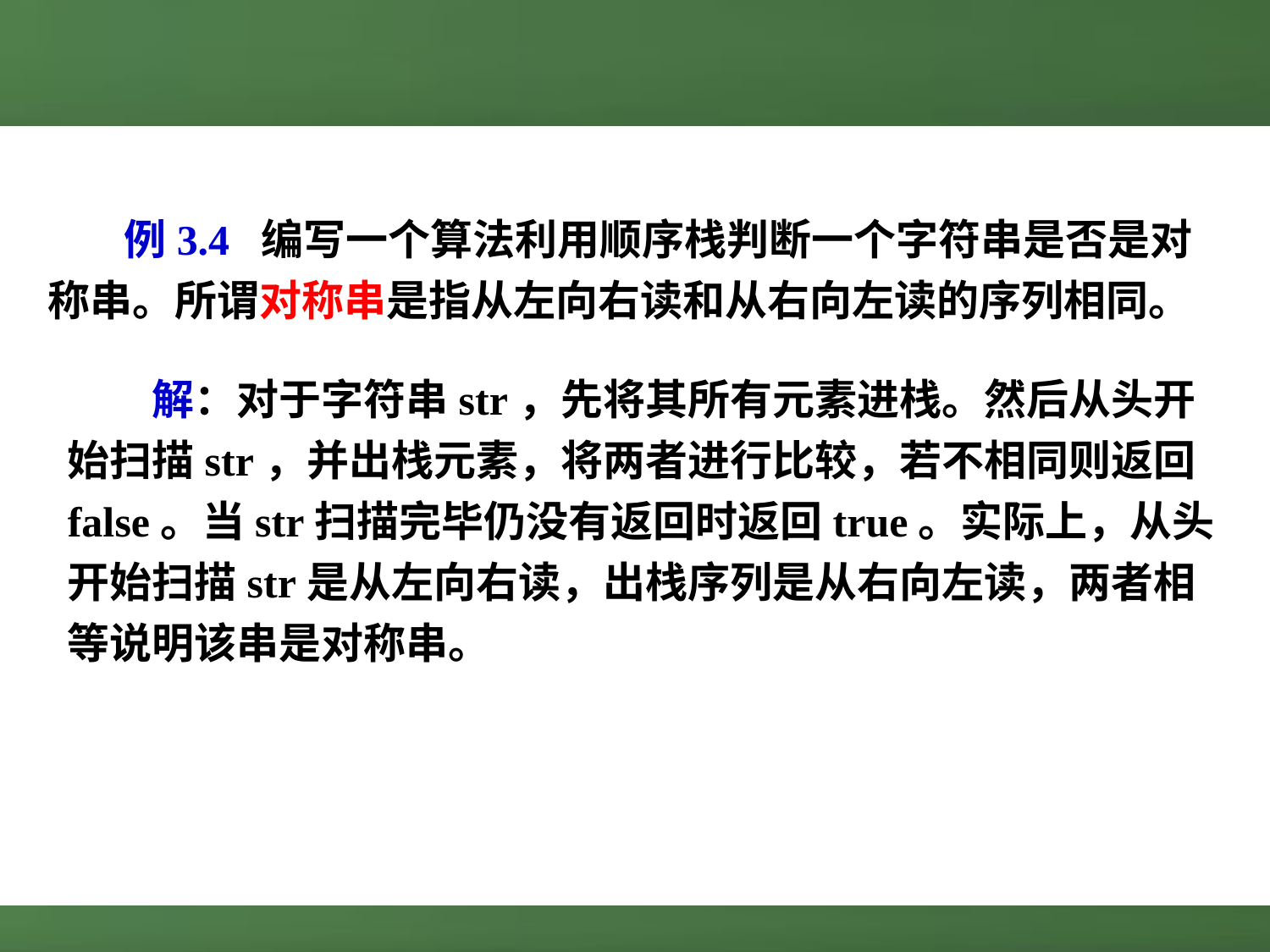

例3.4  编写一个算法利用顺序栈判断一个字符串是否是对称串。所谓对称串是指从左向右读和从右向左读的序列相同。
　　解：对于字符串str，先将其所有元素进栈。然后从头开始扫描str，并出栈元素，将两者进行比较，若不相同则返回false。当str扫描完毕仍没有返回时返回true。实际上，从头开始扫描str是从左向右读，出栈序列是从右向左读，两者相等说明该串是对称串。